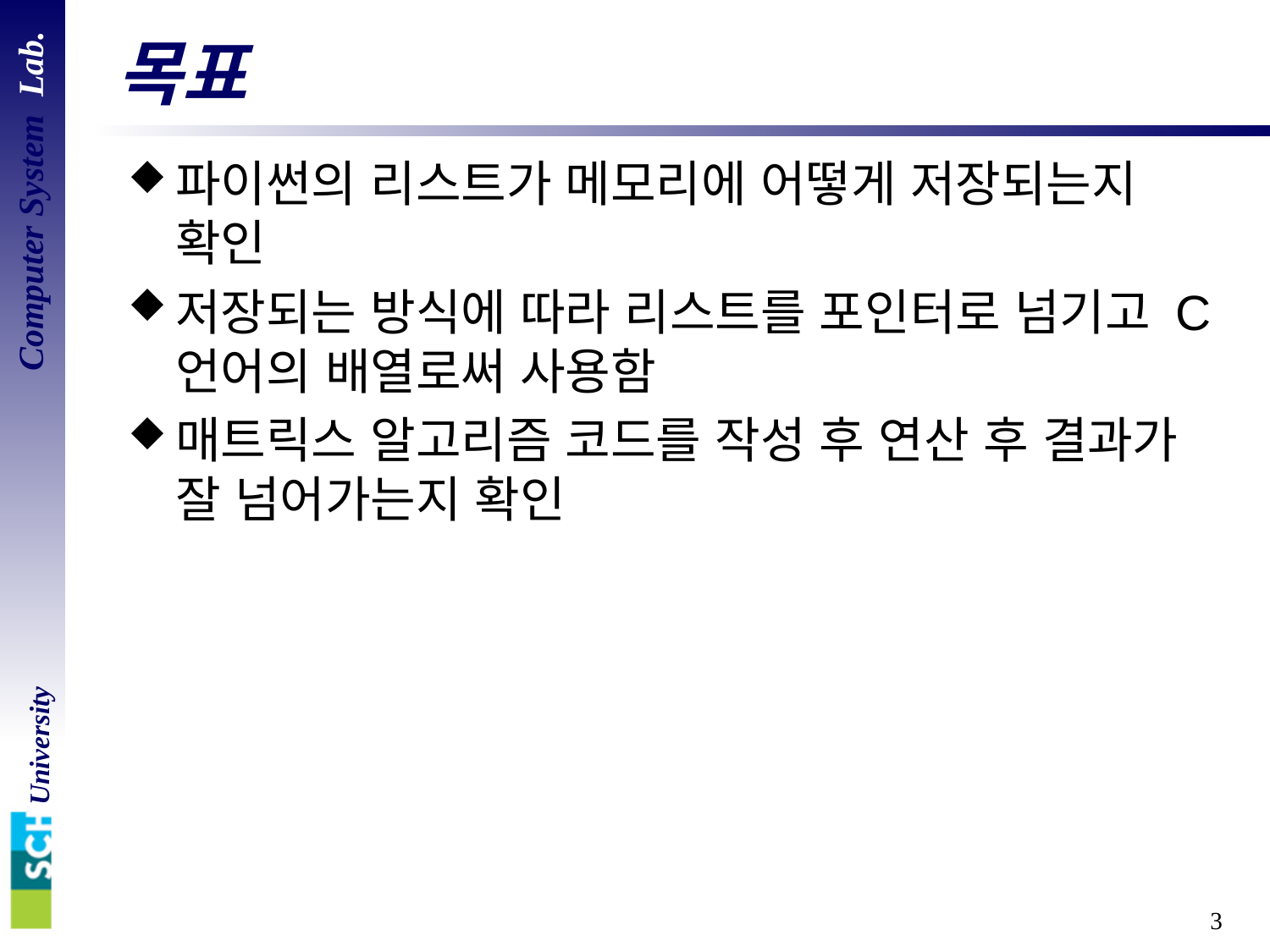

# 목표
파이썬의 리스트가 메모리에 어떻게 저장되는지 확인
저장되는 방식에 따라 리스트를 포인터로 넘기고 C언어의 배열로써 사용함
매트릭스 알고리즘 코드를 작성 후 연산 후 결과가 잘 넘어가는지 확인